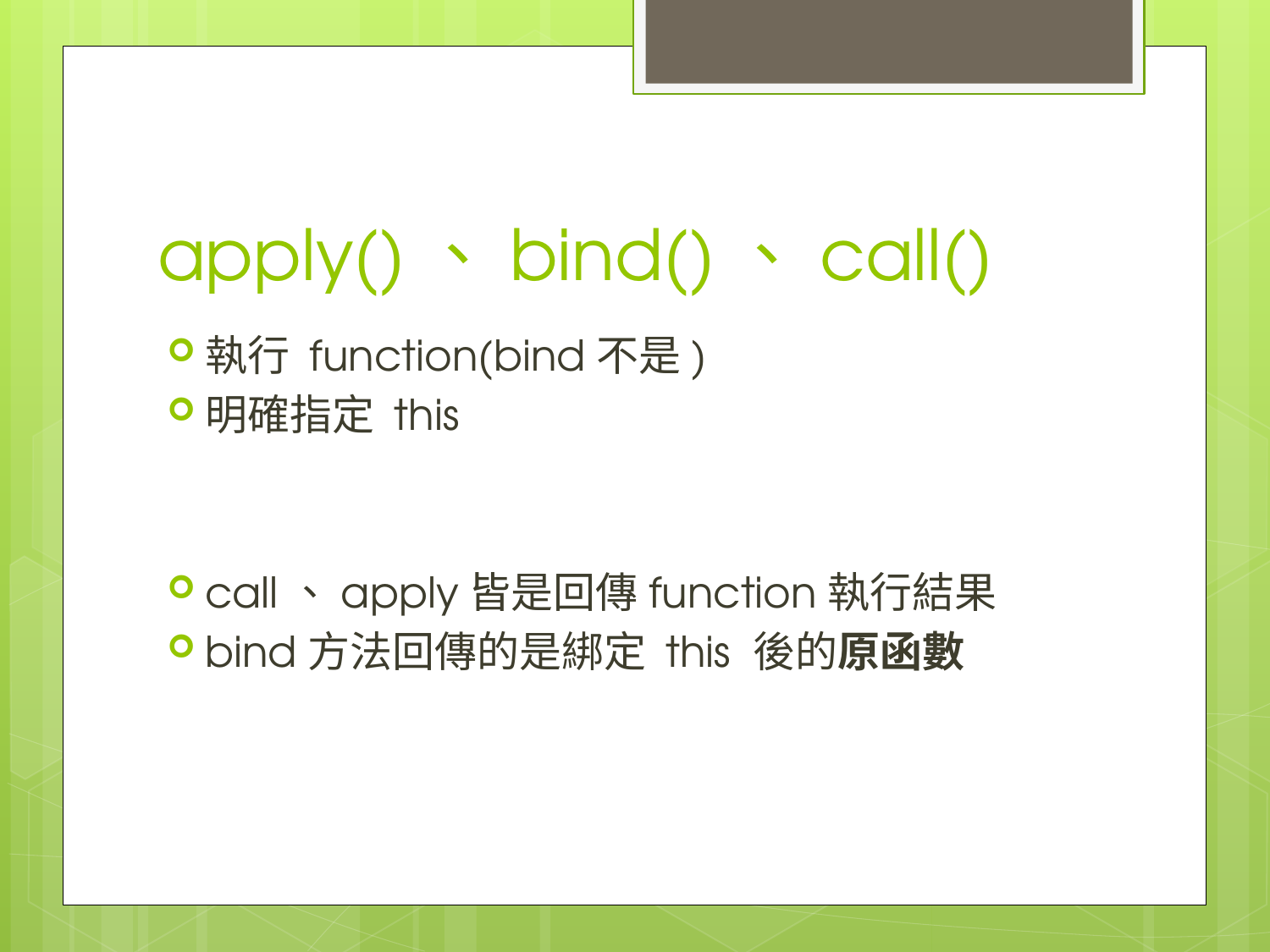

# apply()、bind()、call()
執行 function(bind不是)
明確指定 this

call、apply皆是回傳function執行結果
bind方法回傳的是綁定 this 後的原函數